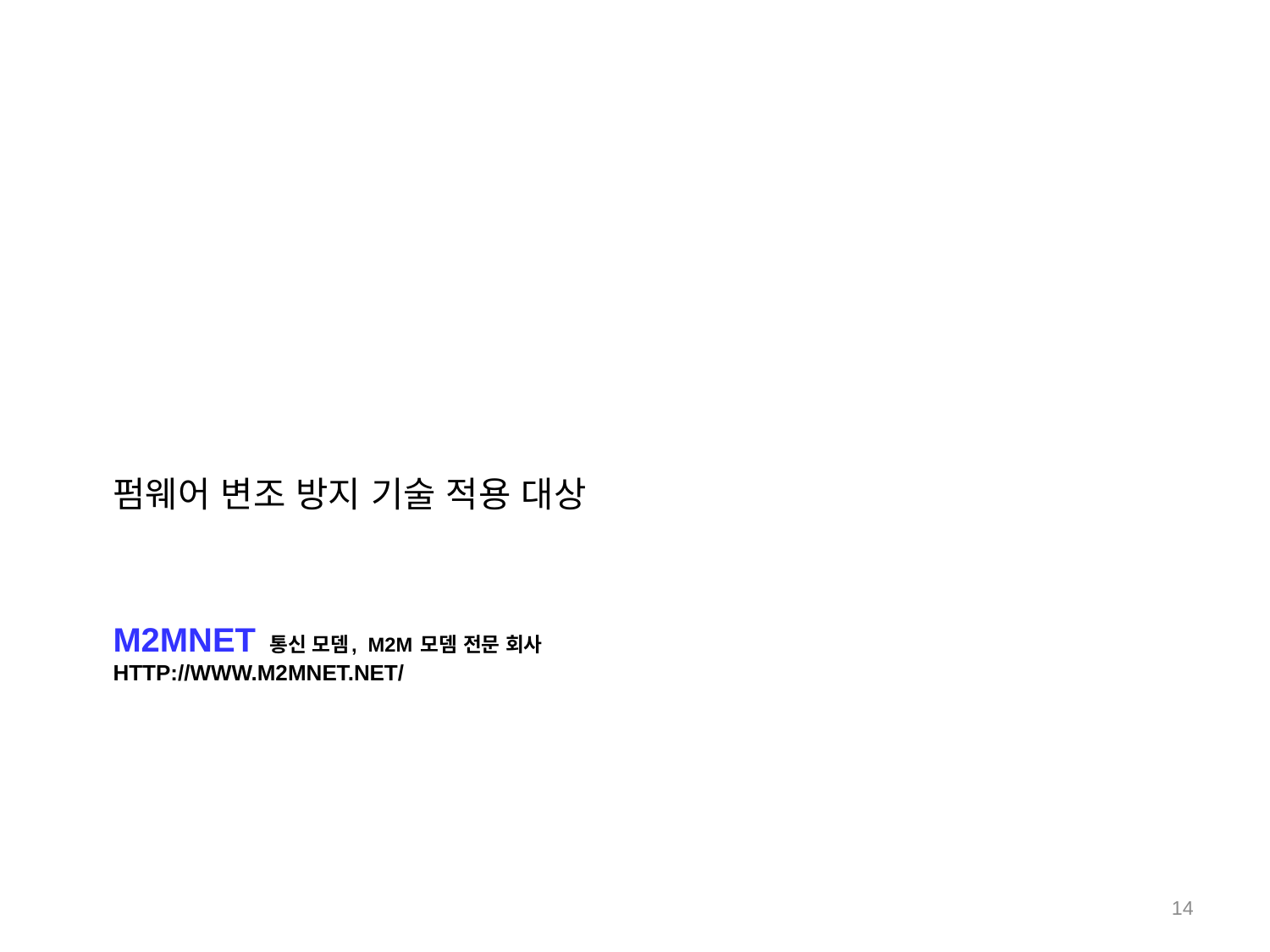

펌웨어 변조 방지 기술 적용 대상

# M2MNET 통신 모뎀,  M2M 모뎀 전문 회사 http://www.m2mnet.net/
14